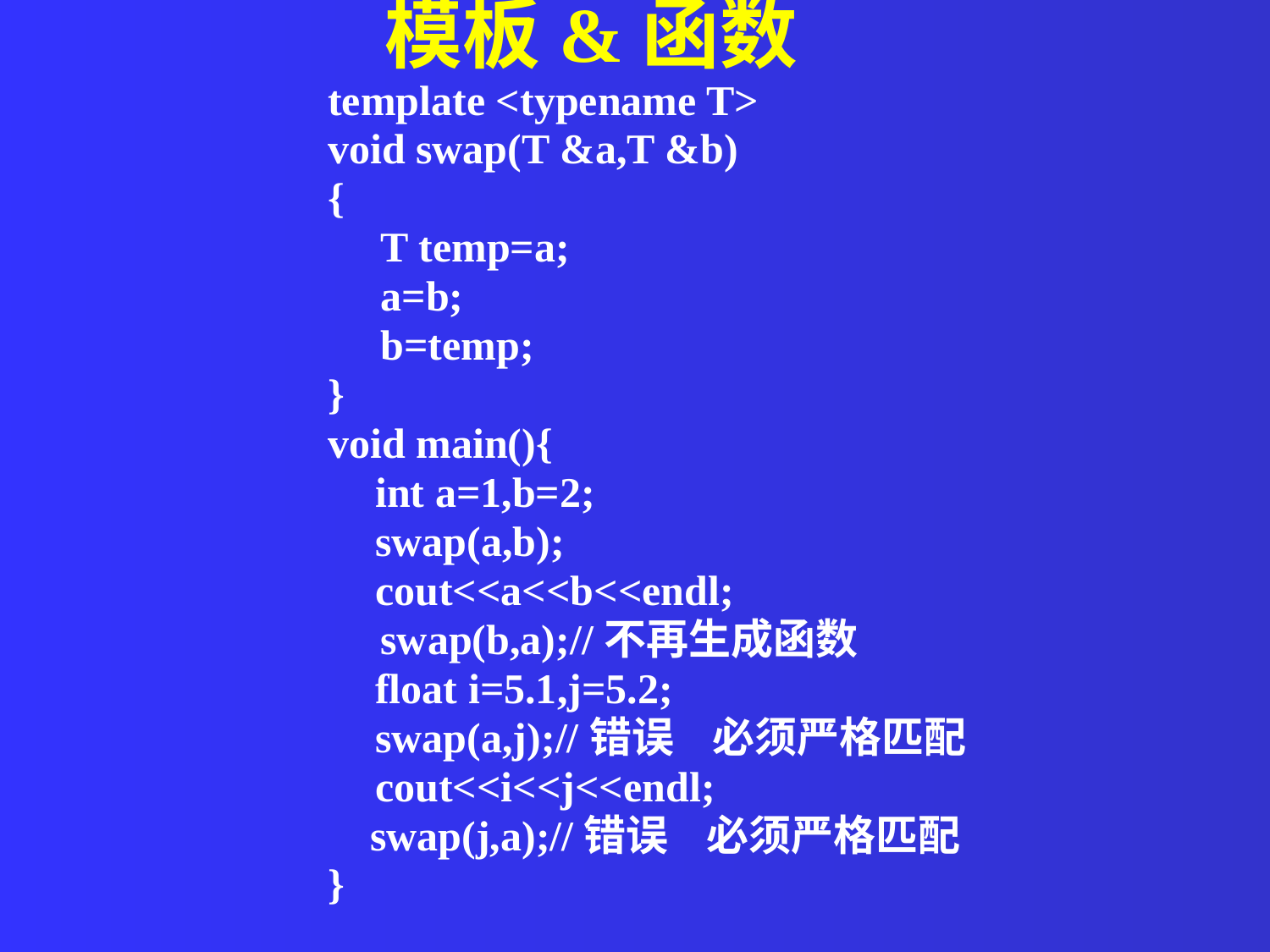

模板&函数
template <typename T>
void swap(T &a,T &b)
{
     T temp=a;
     a=b;
     b=temp;
}
void main(){
	int a=1,b=2;
	swap(a,b);
	cout<<a<<b<<endl;
     swap(b,a);//不再生成函数
	float i=5.1,j=5.2;
	swap(a,j);//错误    必须严格匹配
	cout<<i<<j<<endl;
    swap(j,a);//错误    必须严格匹配
}